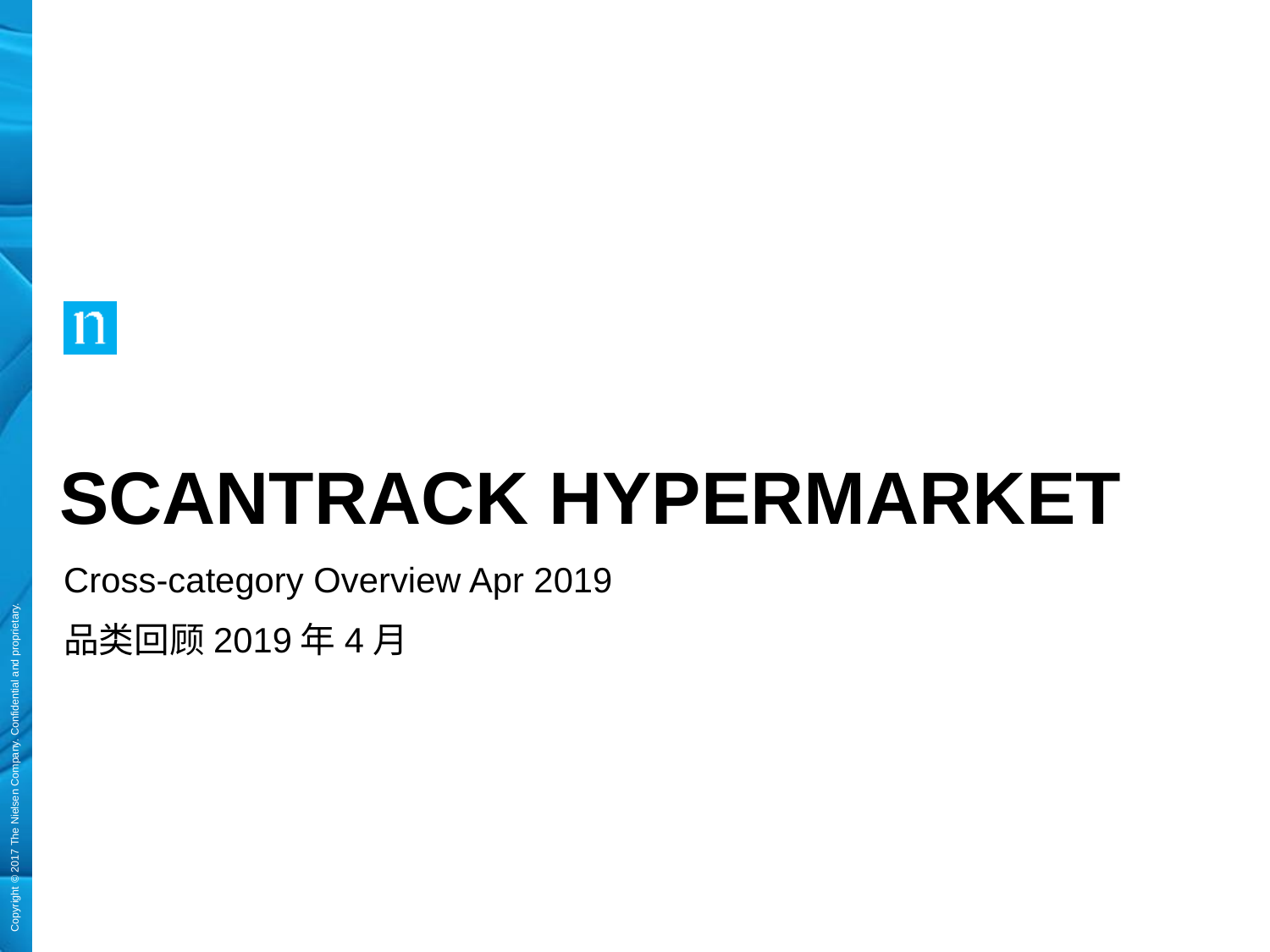

# ScanTrack Hypermarket
Cross-category Overview Apr 2019
品类回顾2019年4月